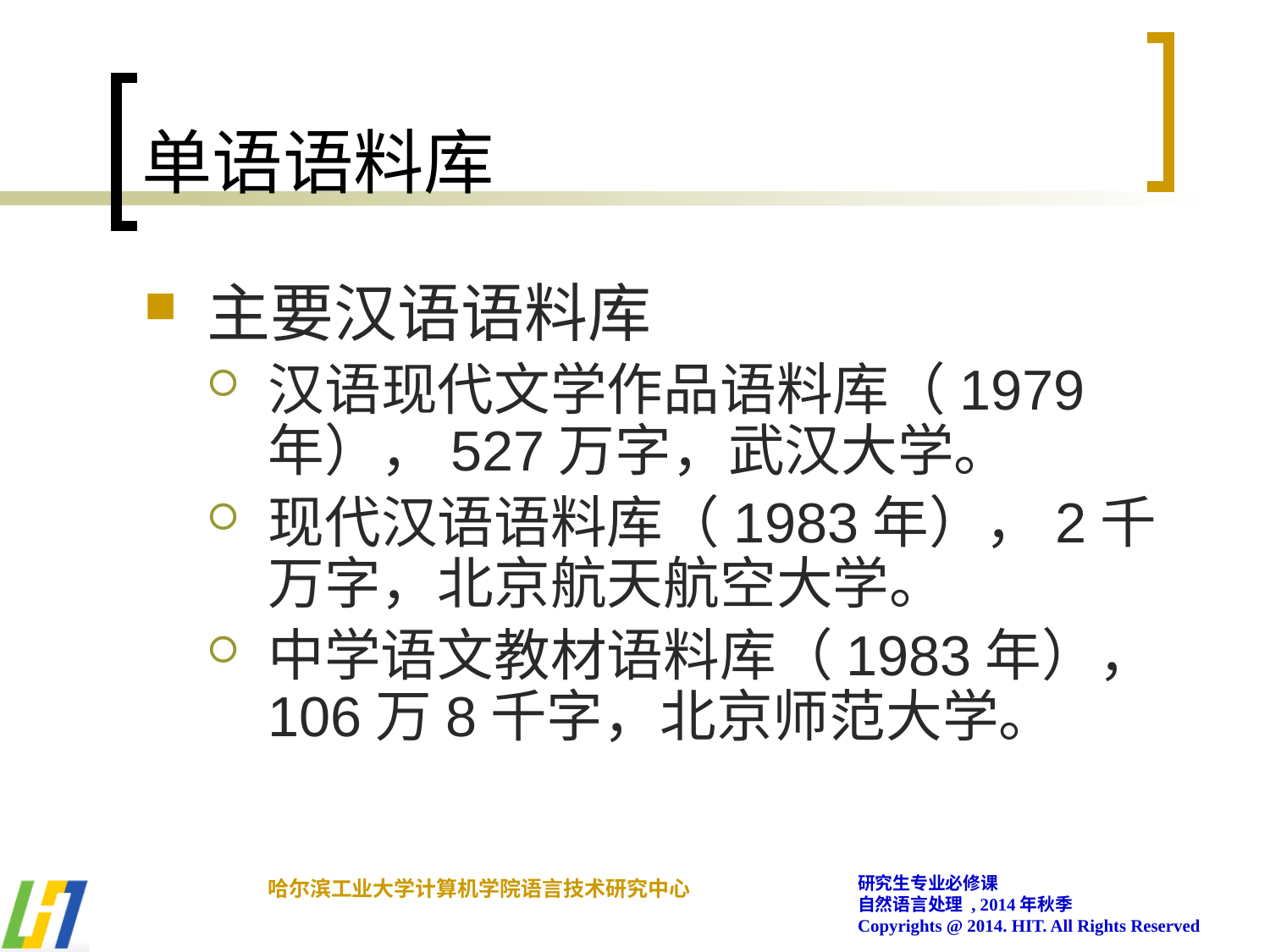

# 单语语料库
主要汉语语料库
汉语现代文学作品语料库（1979年），527万字，武汉大学。
现代汉语语料库（1983年），2千万字，北京航天航空大学。
中学语文教材语料库（1983年），106万8千字，北京师范大学。

研究生专业必修课
自然语言处理 , 2014年秋季
Copyrights @ 2014. HIT. All Rights Reserved
哈尔滨工业大学计算机学院语言技术研究中心